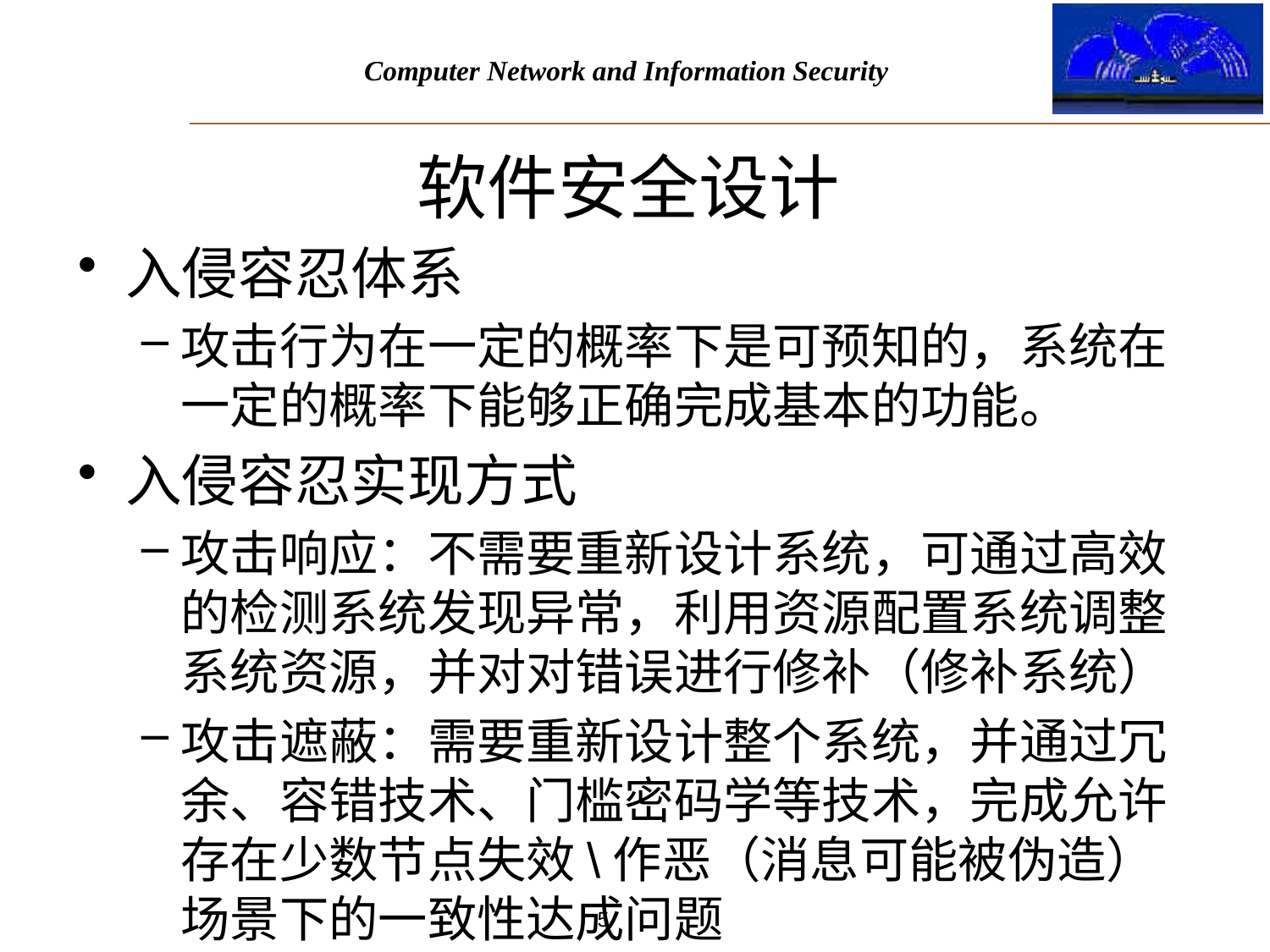

软件安全设计
入侵容忍体系
攻击行为在一定的概率下是可预知的，系统在一定的概率下能够正确完成基本的功能。
入侵容忍实现方式
攻击响应：不需要重新设计系统，可通过高效的检测系统发现异常，利用资源配置系统调整系统资源，并对对错误进行修补（修补系统）
攻击遮蔽：需要重新设计整个系统，并通过冗余、容错技术、门槛密码学等技术，完成允许存在少数节点失效\作恶（消息可能被伪造）场景下的一致性达成问题
5